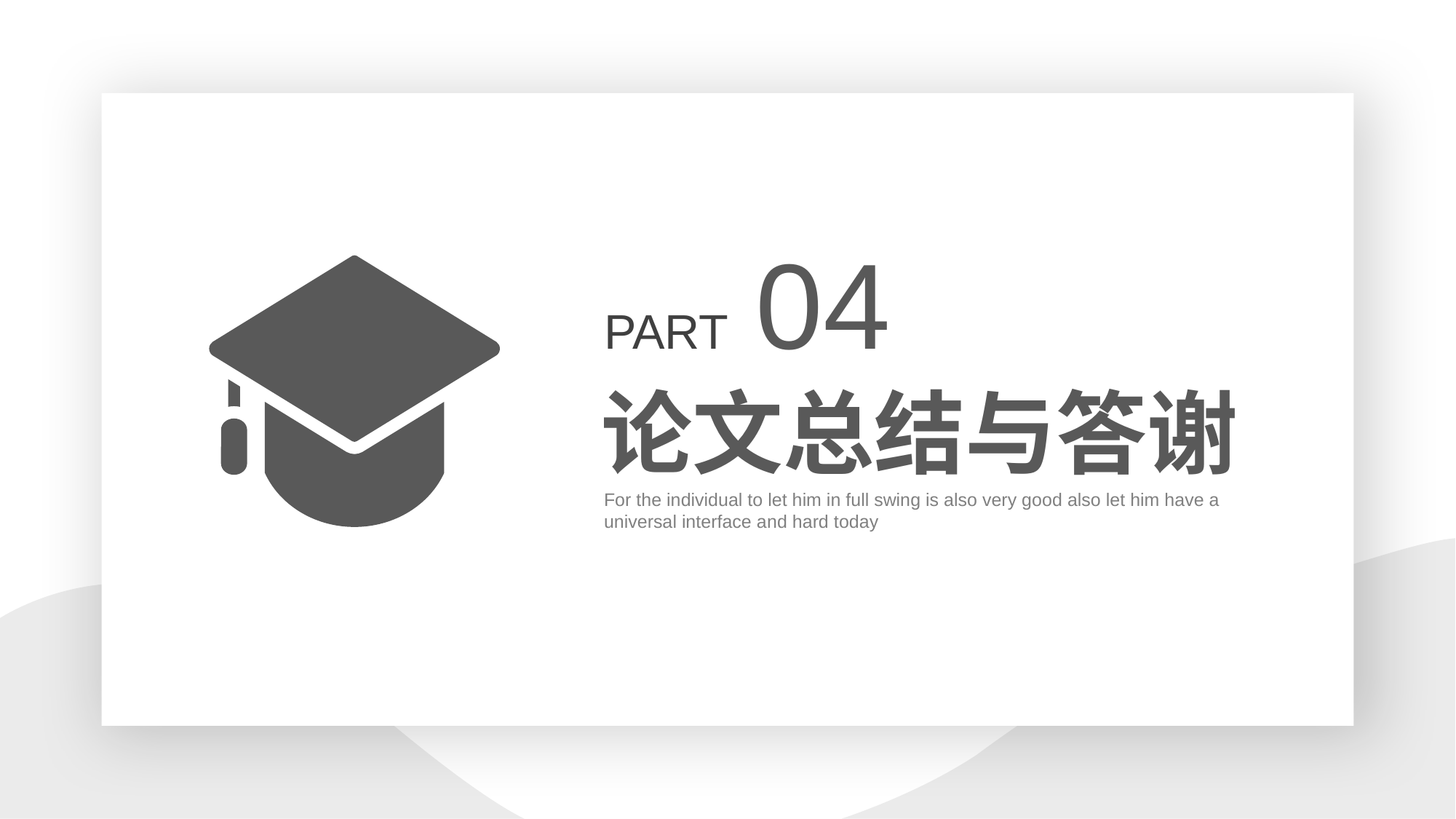

PART  04
论文总结与答谢
For the individual to let him in full swing is also very good also let him have a universal interface and hard today